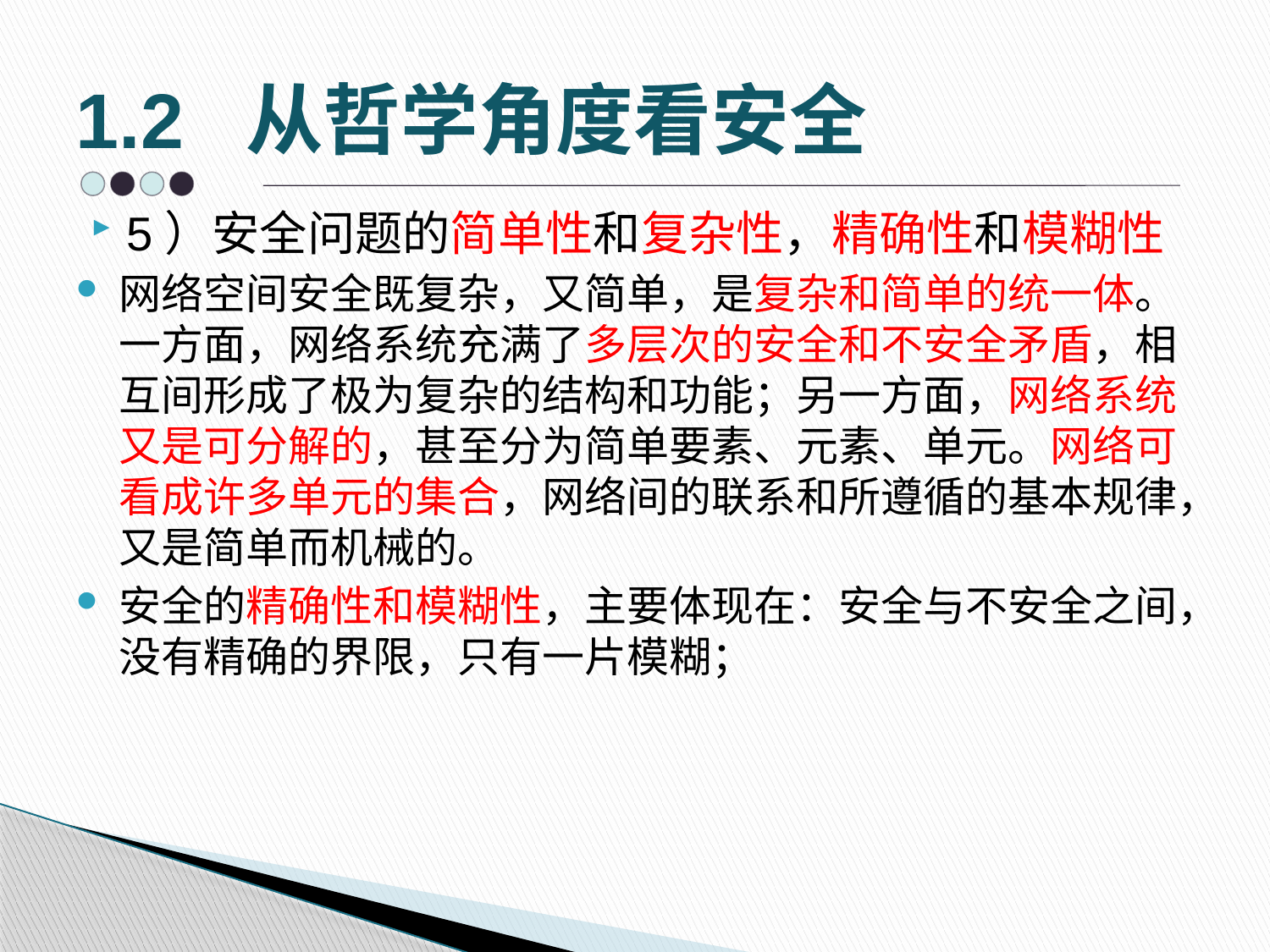

# 1.2  从哲学角度看安全

5）安全问题的简单性和复杂性，精确性和模糊性
网络空间安全既复杂，又简单，是复杂和简单的统一体。一方面，网络系统充满了多层次的安全和不安全矛盾，相互间形成了极为复杂的结构和功能；另一方面，网络系统又是可分解的，甚至分为简单要素、元素、单元。网络可看成许多单元的集合，网络间的联系和所遵循的基本规律，又是简单而机械的。
安全的精确性和模糊性，主要体现在：安全与不安全之间，没有精确的界限，只有一片模糊；